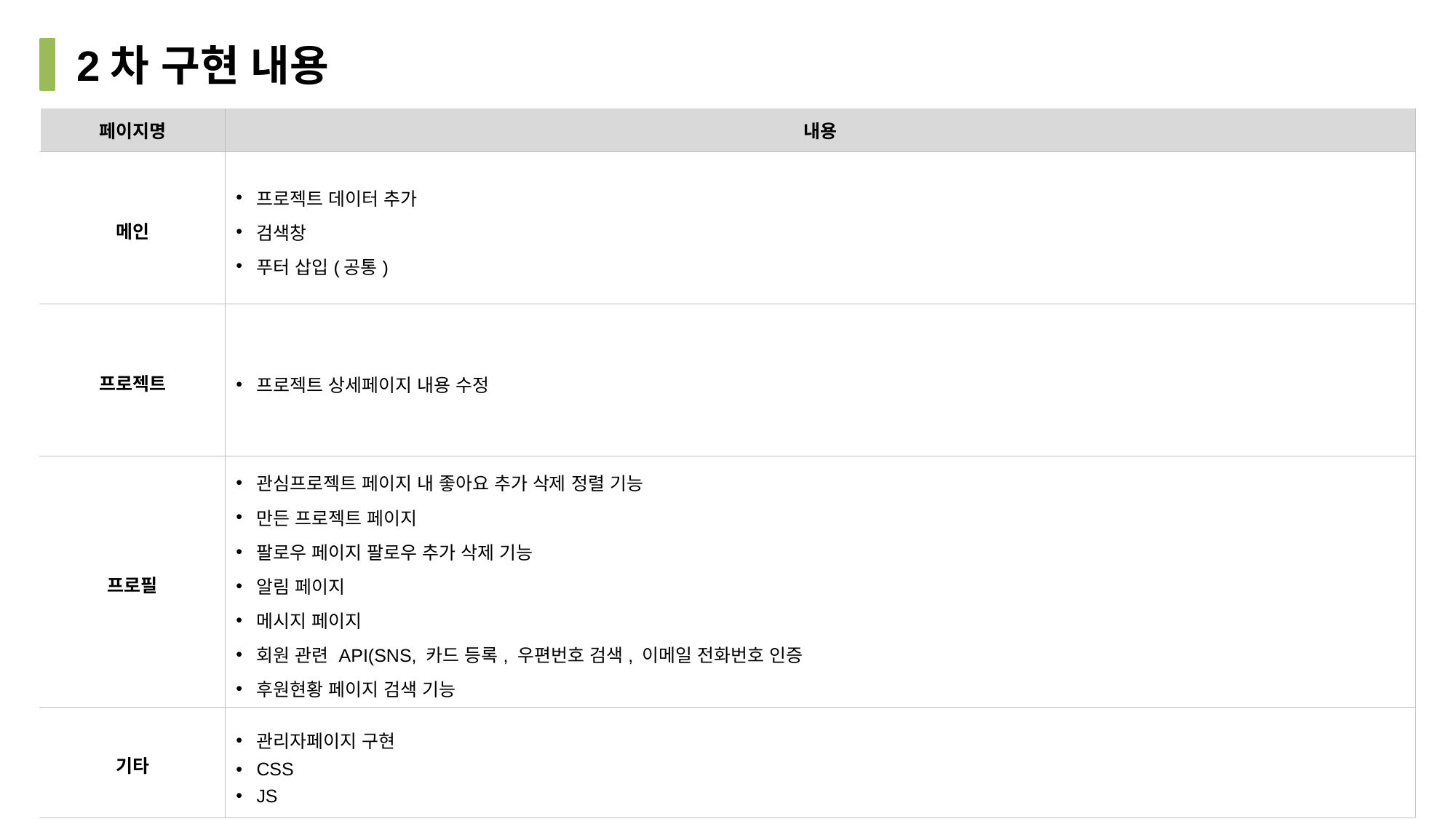

# 2차 구현 내용
| 페이지명 | 내용 |
| --- | --- |
| 메인 | 프로젝트 데이터 추가 검색창 푸터 삽입(공통) |
| 프로젝트 | 프로젝트 상세페이지 내용 수정 |
| 프로필 | 관심프로젝트 페이지 내 좋아요 추가 삭제 정렬 기능 만든 프로젝트 페이지 팔로우 페이지 팔로우 추가 삭제 기능 알림 페이지 메시지 페이지 회원 관련 API(SNS, 카드 등록, 우편번호 검색, 이메일 전화번호 인증 후원현황 페이지 검색 기능 |
| 기타 | 관리자페이지 구현 CSS JS |